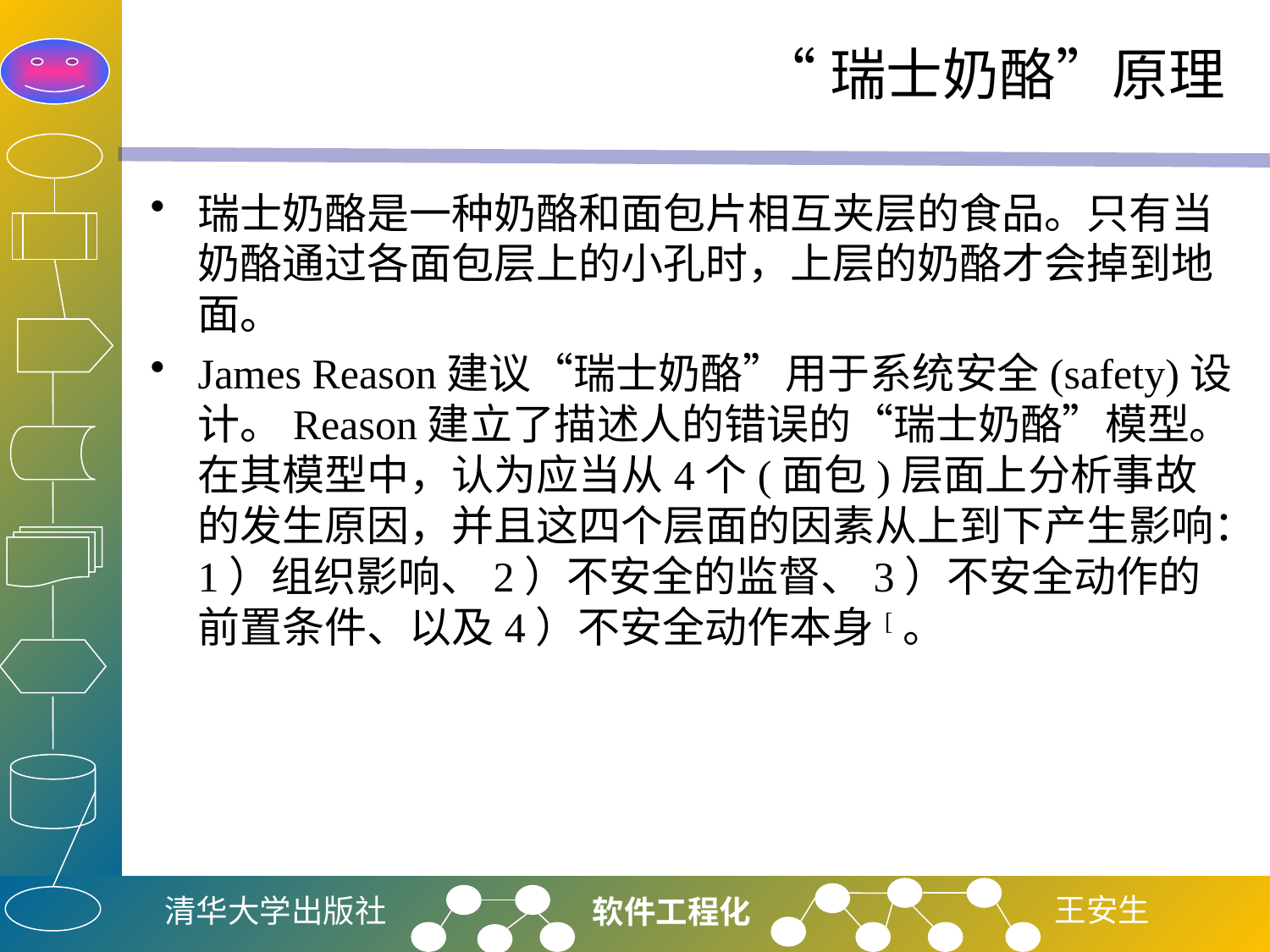

# “瑞士奶酪”原理
瑞士奶酪是一种奶酪和面包片相互夹层的食品。只有当奶酪通过各面包层上的小孔时，上层的奶酪才会掉到地面。
James Reason建议“瑞士奶酪”用于系统安全(safety)设计。Reason建立了描述人的错误的“瑞士奶酪”模型。在其模型中，认为应当从4个(面包)层面上分析事故的发生原因，并且这四个层面的因素从上到下产生影响：1）组织影响、2）不安全的监督、3）不安全动作的前置条件、以及4）不安全动作本身[。